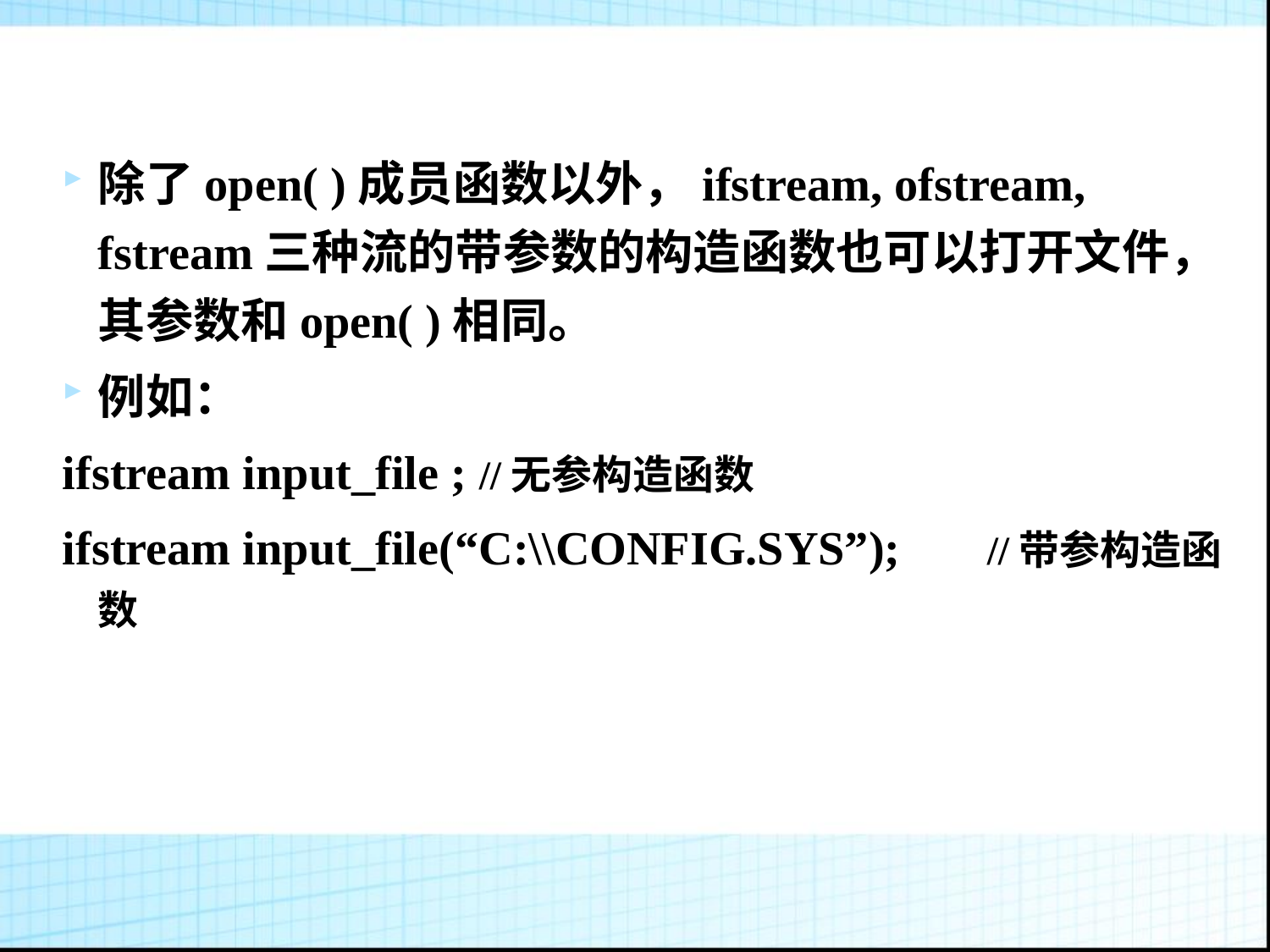

除了open( )成员函数以外，ifstream, ofstream, fstream三种流的带参数的构造函数也可以打开文件，其参数和open( )相同。
例如：
ifstream input_file ;	//无参构造函数
ifstream input_file(“C:\\CONFIG.SYS”); 	//带参构造函数